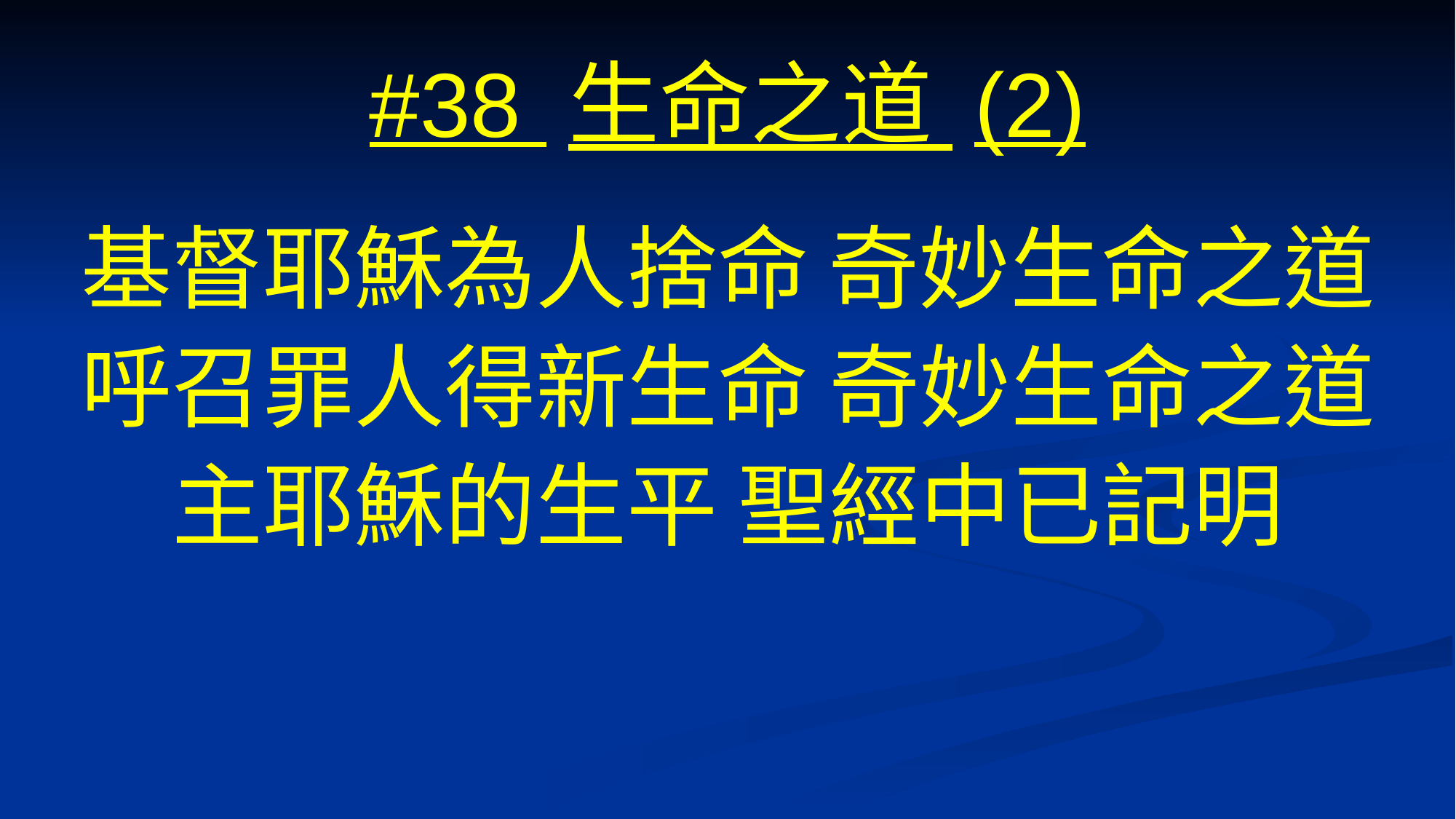

# #38 生命之道 (2)
基督耶穌為人捨命 奇妙生命之道
呼召罪人得新生命 奇妙生命之道
主耶穌的生平 聖經中已記明